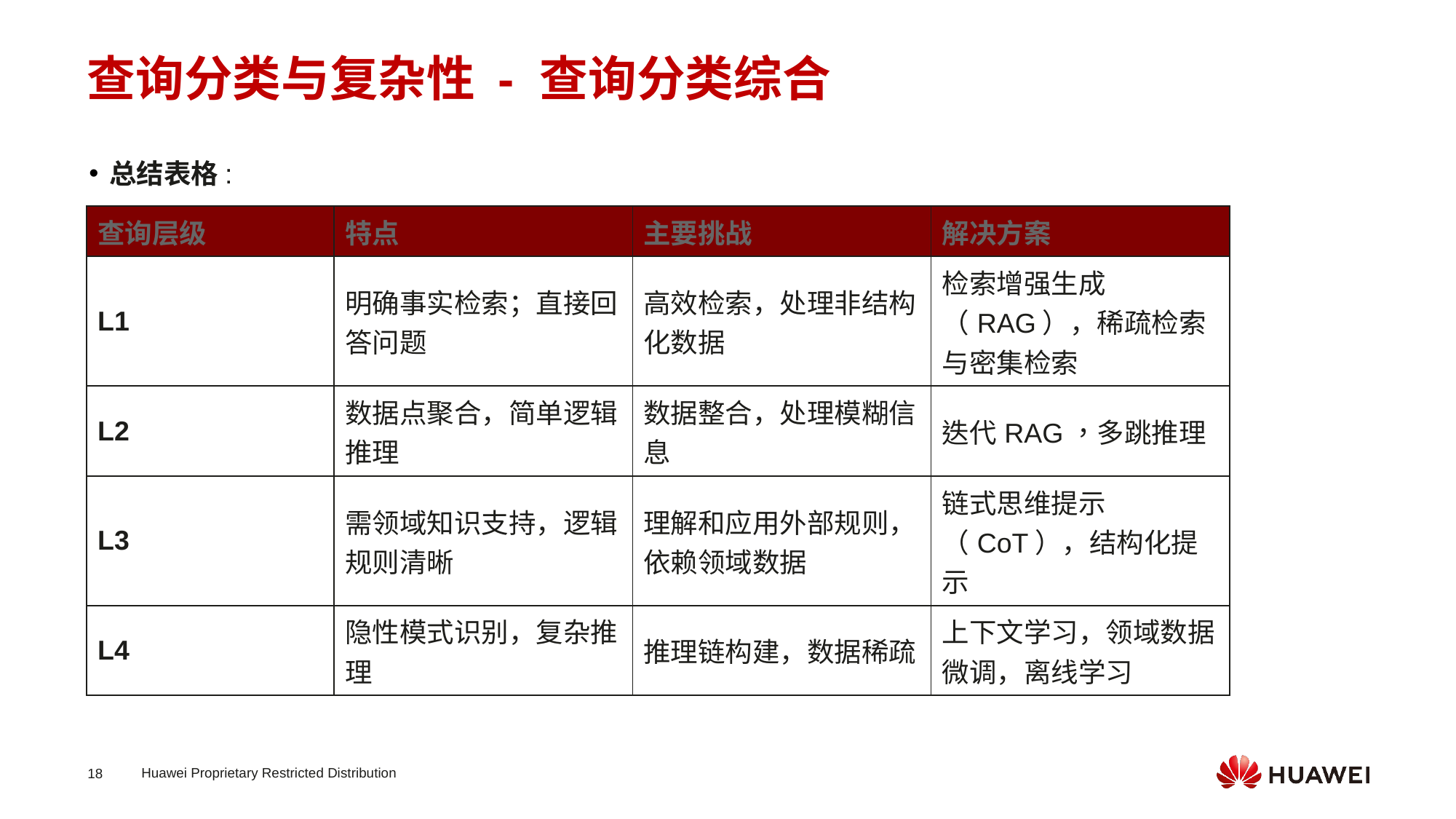

查询分类与复杂性 - 查询分类综合

总结表格:
| 查询层级 | 特点 | 主要挑战 | 解决方案 |
| --- | --- | --- | --- |
| L1 | 明确事实检索；直接回答问题 | 高效检索，处理非结构化数据 | 检索增强生成（RAG），稀疏检索与密集检索 |
| L2 | 数据点聚合，简单逻辑推理 | 数据整合，处理模糊信息 | 迭代RAG，多跳推理 |
| L3 | 需领域知识支持，逻辑规则清晰 | 理解和应用外部规则，依赖领域数据 | 链式思维提示（CoT），结构化提示 |
| L4 | 隐性模式识别，复杂推理 | 推理链构建，数据稀疏 | 上下文学习，领域数据微调，离线学习 |